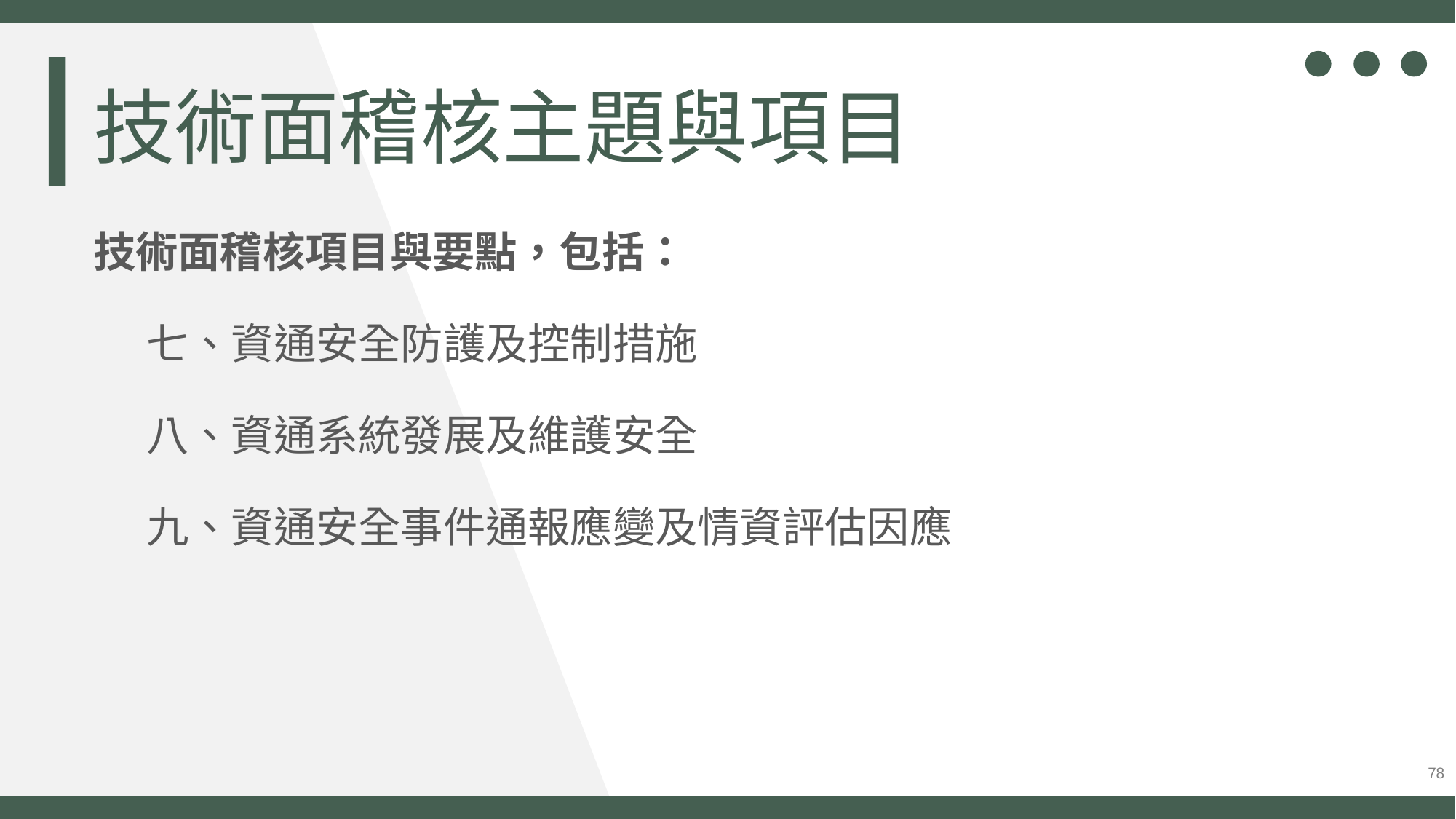

技術面稽核主題與項目
技術面稽核項目與要點，包括：
七、資通安全防護及控制措施
八、資通系統發展及維護安全
九、資通安全事件通報應變及情資評估因應
78